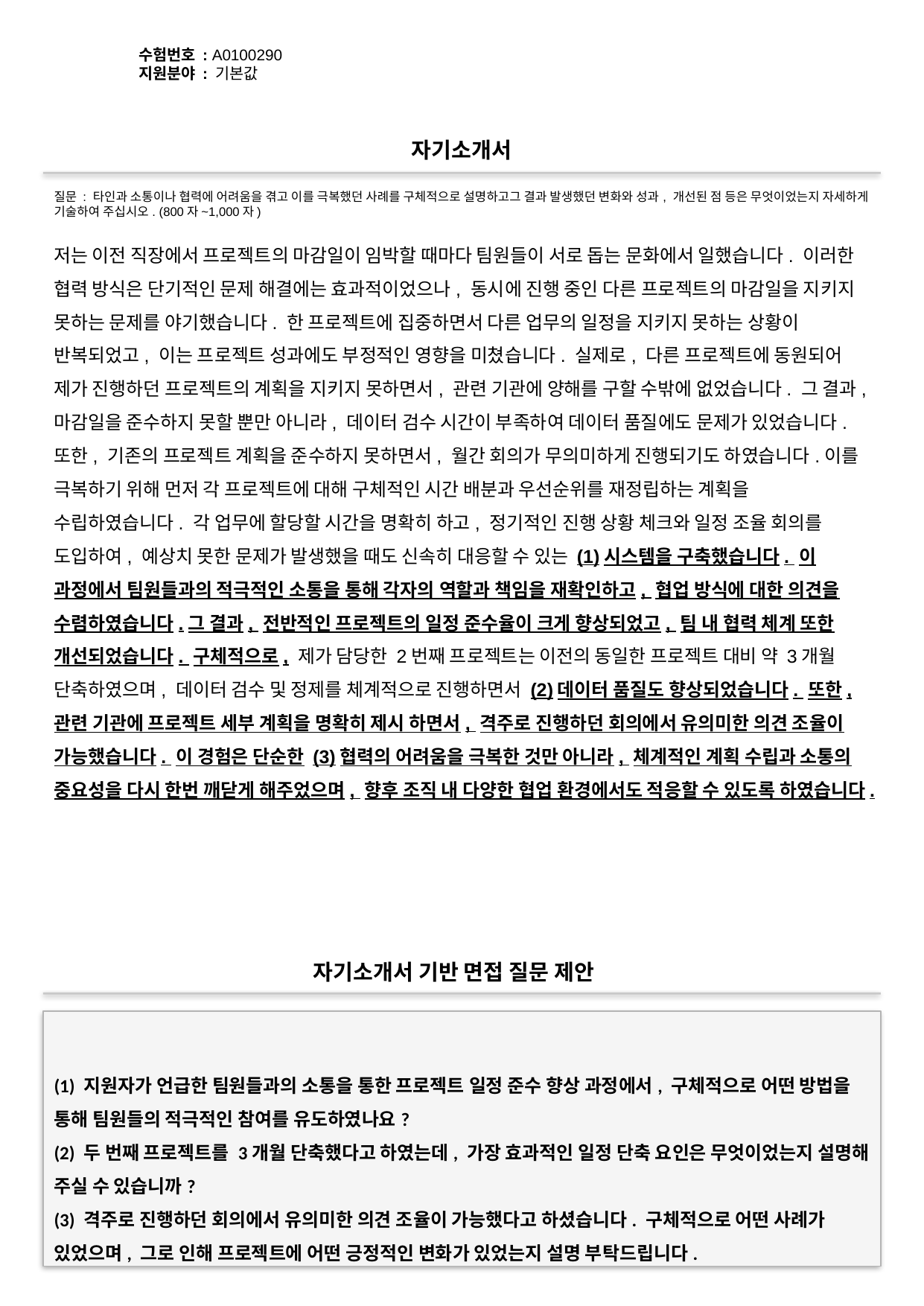

수험번호 : A0100290
지원분야 : 기본값
#

자기소개서

질문 : 타인과 소통이나 협력에 어려움을 겪고 이를 극복했던 사례를 구체적으로 설명하고그 결과 발생했던 변화와 성과, 개선된 점 등은 무엇이었는지 자세하게 기술하여 주십시오. (800자~1,000자)

저는 이전 직장에서 프로젝트의 마감일이 임박할 때마다 팀원들이 서로 돕는 문화에서 일했습니다. 이러한 협력 방식은 단기적인 문제 해결에는 효과적이었으나, 동시에 진행 중인 다른 프로젝트의 마감일을 지키지 못하는 문제를 야기했습니다. 한 프로젝트에 집중하면서 다른 업무의 일정을 지키지 못하는 상황이 반복되었고, 이는 프로젝트 성과에도 부정적인 영향을 미쳤습니다. 실제로, 다른 프로젝트에 동원되어 제가 진행하던 프로젝트의 계획을 지키지 못하면서, 관련 기관에 양해를 구할 수밖에 없었습니다. 그 결과, 마감일을 준수하지 못할 뿐만 아니라, 데이터 검수 시간이 부족하여 데이터 품질에도 문제가 있었습니다. 또한, 기존의 프로젝트 계획을 준수하지 못하면서, 월간 회의가 무의미하게 진행되기도 하였습니다.이를 극복하기 위해 먼저 각 프로젝트에 대해 구체적인 시간 배분과 우선순위를 재정립하는 계획을 수립하였습니다. 각 업무에 할당할 시간을 명확히 하고, 정기적인 진행 상황 체크와 일정 조율 회의를 도입하여, 예상치 못한 문제가 발생했을 때도 신속히 대응할 수 있는 (1)시스템을 구축했습니다. 이 과정에서 팀원들과의 적극적인 소통을 통해 각자의 역할과 책임을 재확인하고, 협업 방식에 대한 의견을 수렴하였습니다.그 결과, 전반적인 프로젝트의 일정 준수율이 크게 향상되었고, 팀 내 협력 체계 또한 개선되었습니다. 구체적으로, 제가 담당한 2번째 프로젝트는 이전의 동일한 프로젝트 대비 약 3개월 단축하였으며, 데이터 검수 및 정제를 체계적으로 진행하면서 (2)데이터 품질도 향상되었습니다. 또한, 관련 기관에 프로젝트 세부 계획을 명확히 제시 하면서, 격주로 진행하던 회의에서 유의미한 의견 조율이 가능했습니다. 이 경험은 단순한 (3)협력의 어려움을 극복한 것만 아니라, 체계적인 계획 수립과 소통의 중요성을 다시 한번 깨닫게 해주었으며, 향후 조직 내 다양한 협업 환경에서도 적응할 수 있도록 하였습니다.

자기소개서 기반 면접 질문 제안

(1) 지원자가 언급한 팀원들과의 소통을 통한 프로젝트 일정 준수 향상 과정에서, 구체적으로 어떤 방법을 통해 팀원들의 적극적인 참여를 유도하였나요?
(2) 두 번째 프로젝트를 3개월 단축했다고 하였는데, 가장 효과적인 일정 단축 요인은 무엇이었는지 설명해 주실 수 있습니까?
(3) 격주로 진행하던 회의에서 유의미한 의견 조율이 가능했다고 하셨습니다. 구체적으로 어떤 사례가 있었으며, 그로 인해 프로젝트에 어떤 긍정적인 변화가 있었는지 설명 부탁드립니다.